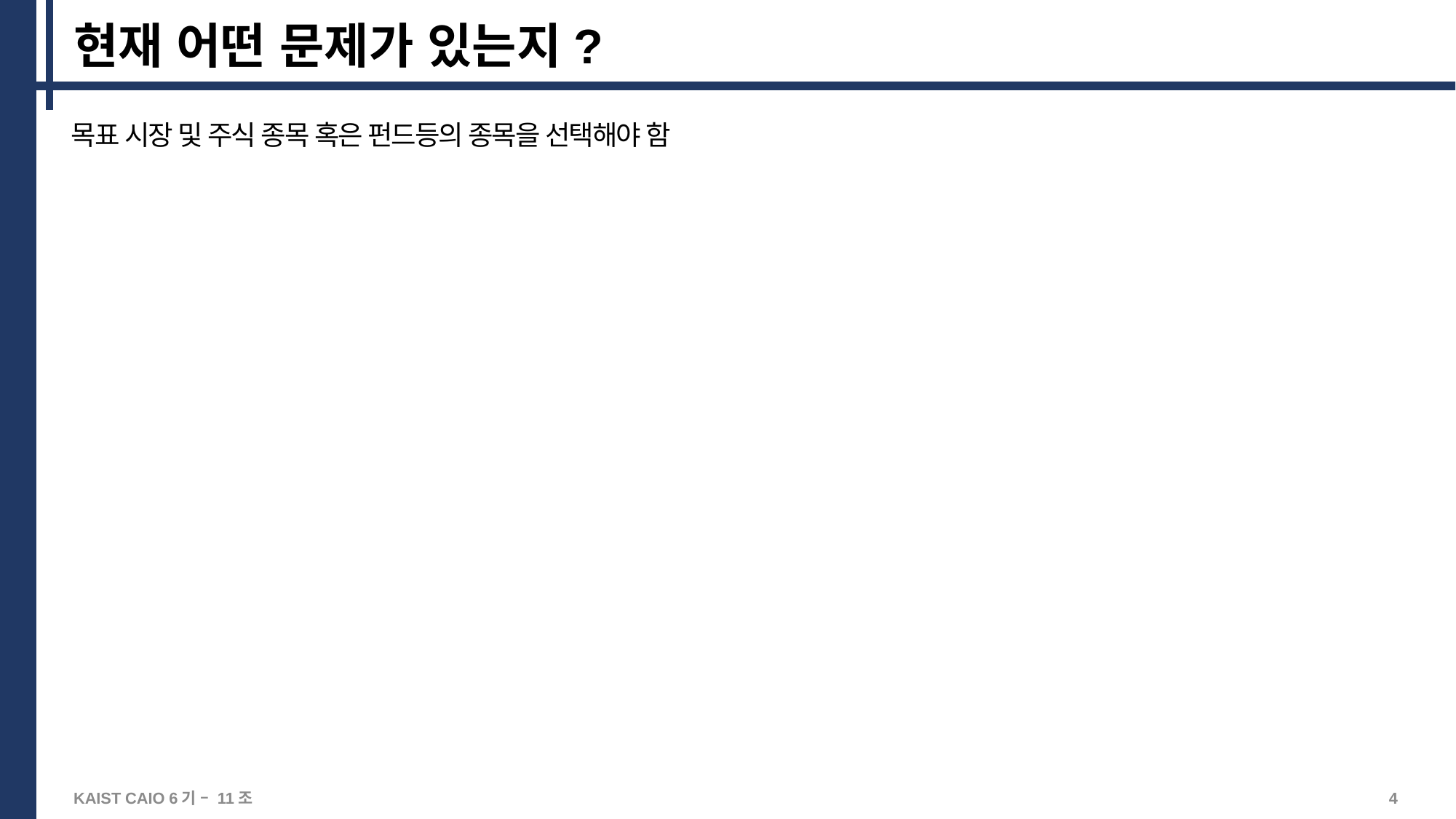

# 현재 어떤 문제가 있는지?
목표 시장 및 주식 종목 혹은 펀드등의 종목을 선택해야 함
4
KAIST CAIO 6기 – 11조